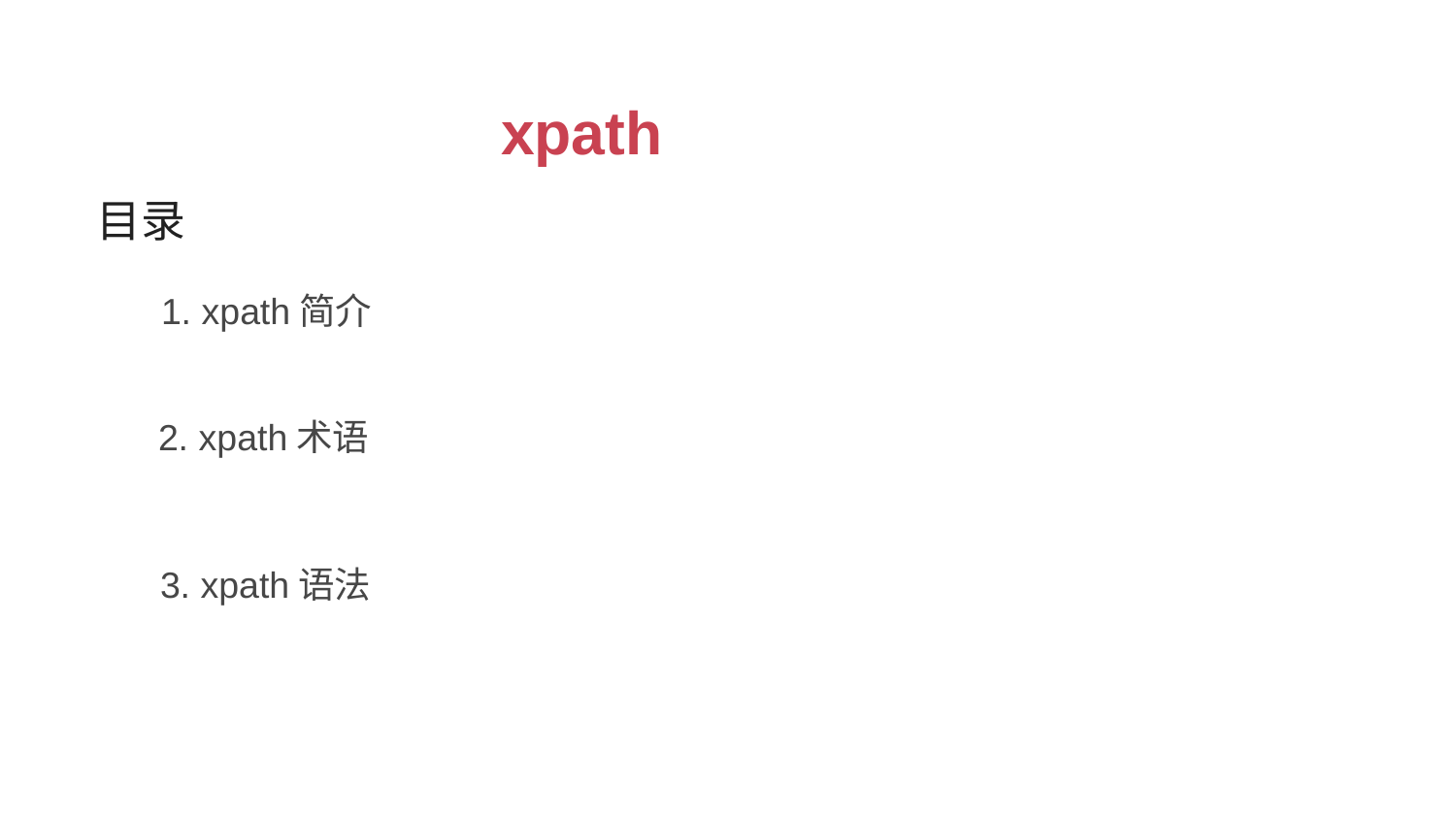

xpath
目录
1. xpath简介
2. xpath术语
3. xpath语法